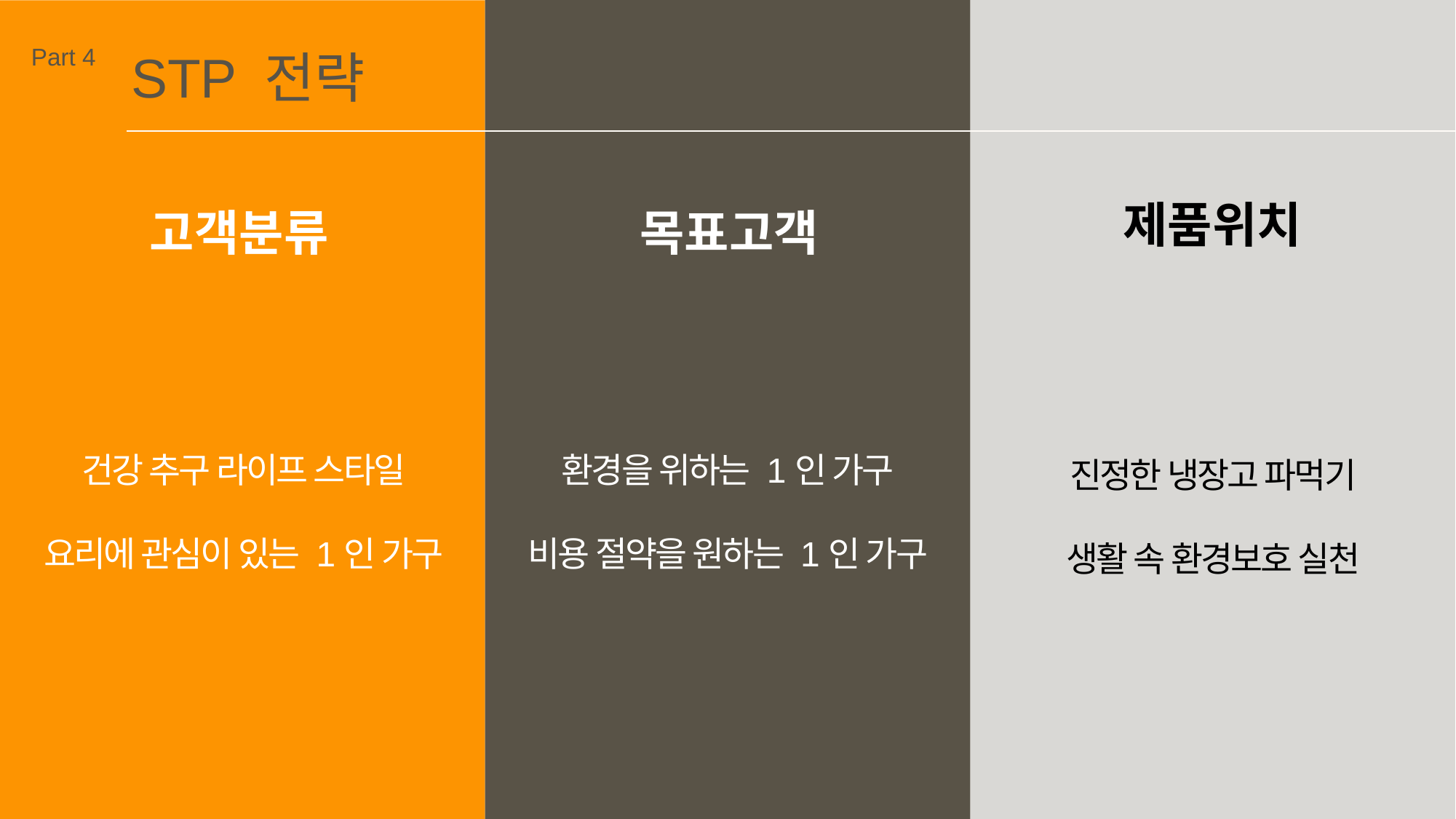

목표고객
환경을 위하는 1인 가구
비용 절약을 원하는 1인 가구

제품위치
진정한 냉장고 파먹기
생활 속 환경보호 실천

고객분류
건강 추구 라이프 스타일
요리에 관심이 있는 1인 가구
Part 4
STP 전략
ⓒSaebyeol Yu. Saebyeol’s PowerPoint